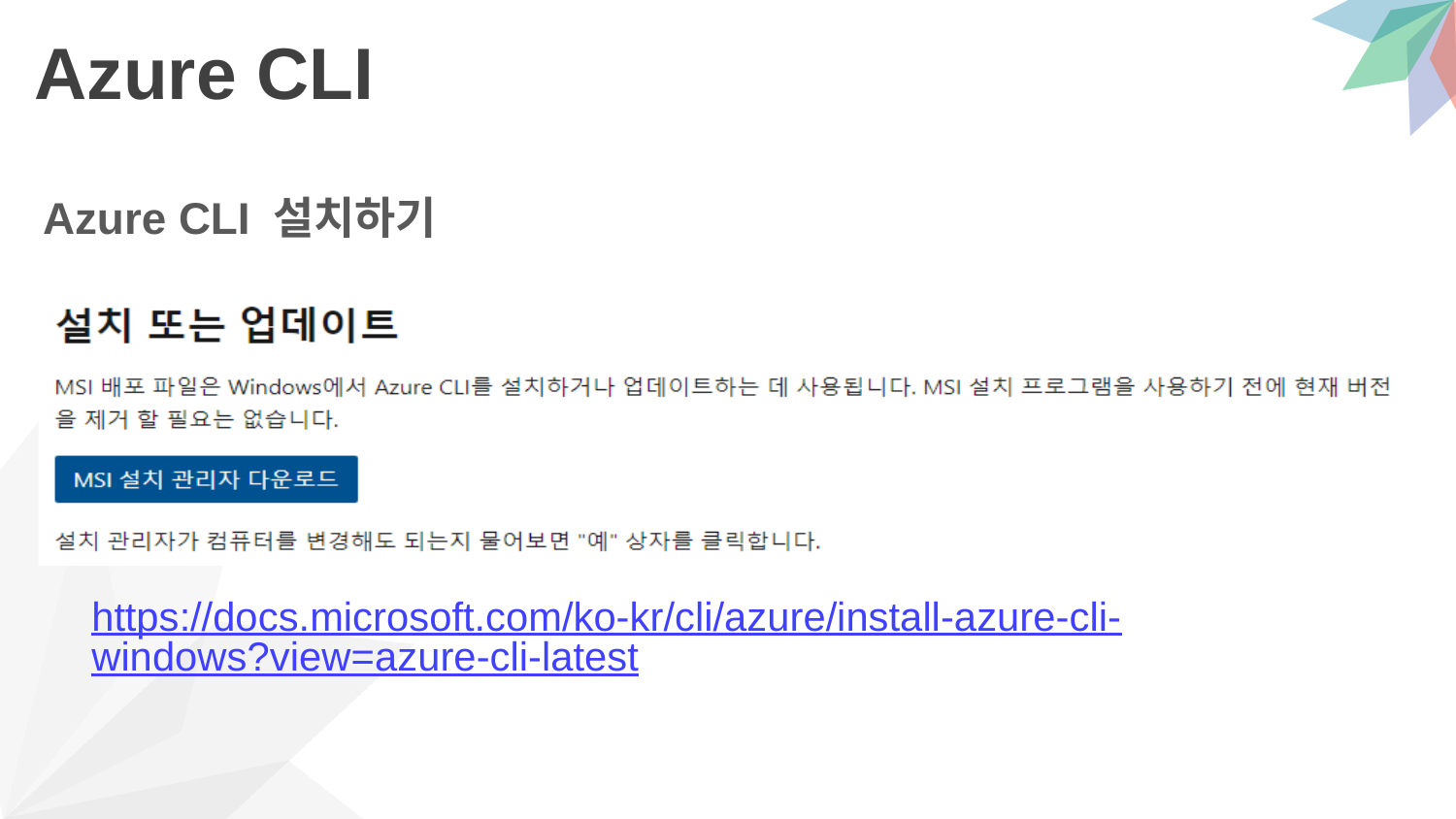

# Azure CLI
Azure CLI 설치하기

https://docs.microsoft.com/ko-kr/cli/azure/install-azure-cli-windows?view=azure-cli-latest